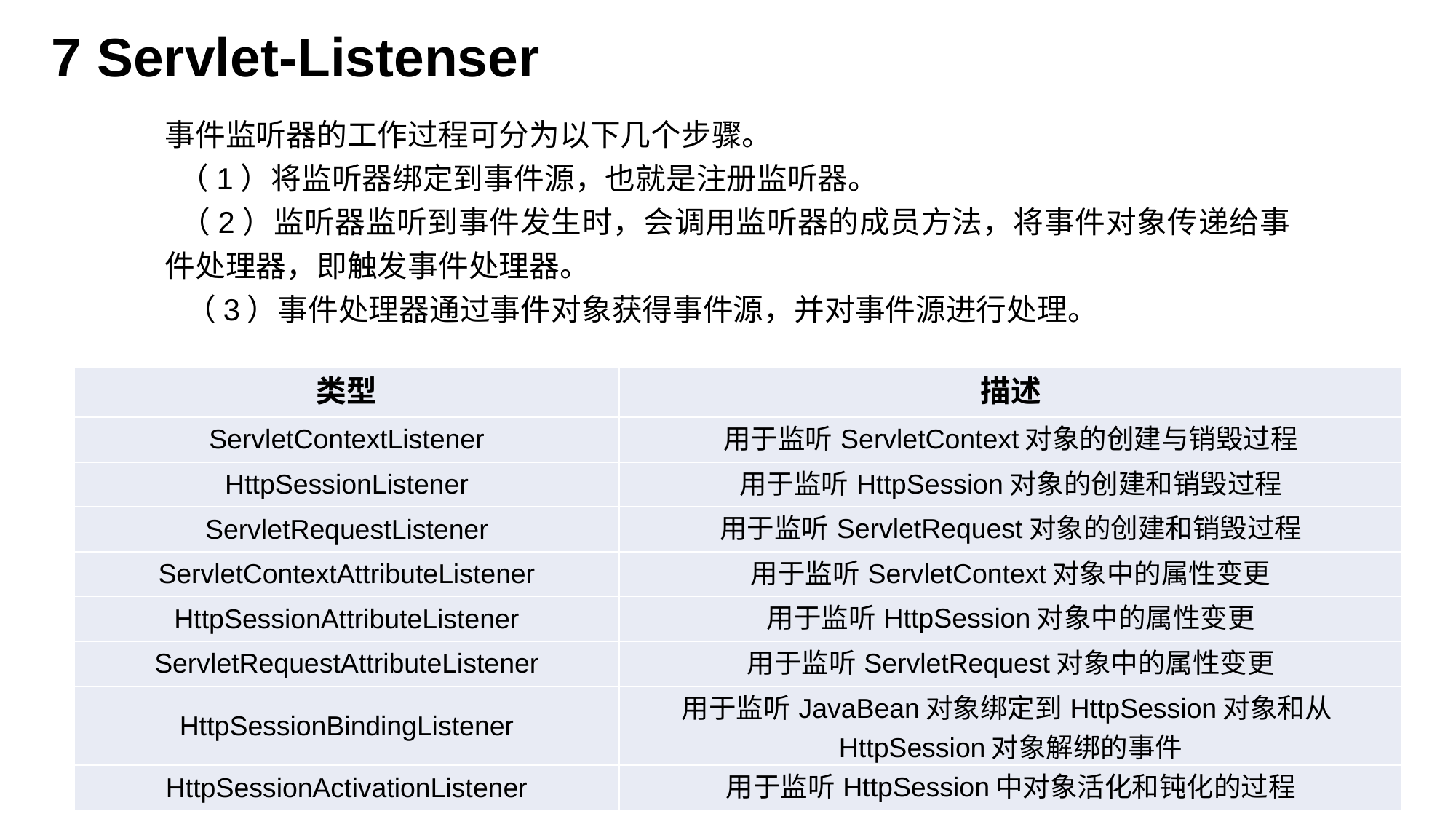

7 Servlet-Listenser
事件监听器的工作过程可分为以下几个步骤。
 （1）将监听器绑定到事件源，也就是注册监听器。
 （2）监听器监听到事件发生时，会调用监听器的成员方法，将事件对象传递给事件处理器，即触发事件处理器。
  （3）事件处理器通过事件对象获得事件源，并对事件源进行处理。
| 类型 | 描述 |
| --- | --- |
| ServletContextListener | 用于监听ServletContext对象的创建与销毁过程 |
| HttpSessionListener | 用于监听HttpSession对象的创建和销毁过程 |
| ServletRequestListener | 用于监听ServletRequest对象的创建和销毁过程 |
| ServletContextAttributeListener | 用于监听ServletContext对象中的属性变更 |
| HttpSessionAttributeListener | 用于监听HttpSession对象中的属性变更 |
| ServletRequestAttributeListener | 用于监听ServletRequest对象中的属性变更 |
| HttpSessionBindingListener | 用于监听JavaBean对象绑定到HttpSession对象和从HttpSession对象解绑的事件 |
| HttpSessionActivationListener | 用于监听HttpSession中对象活化和钝化的过程 |